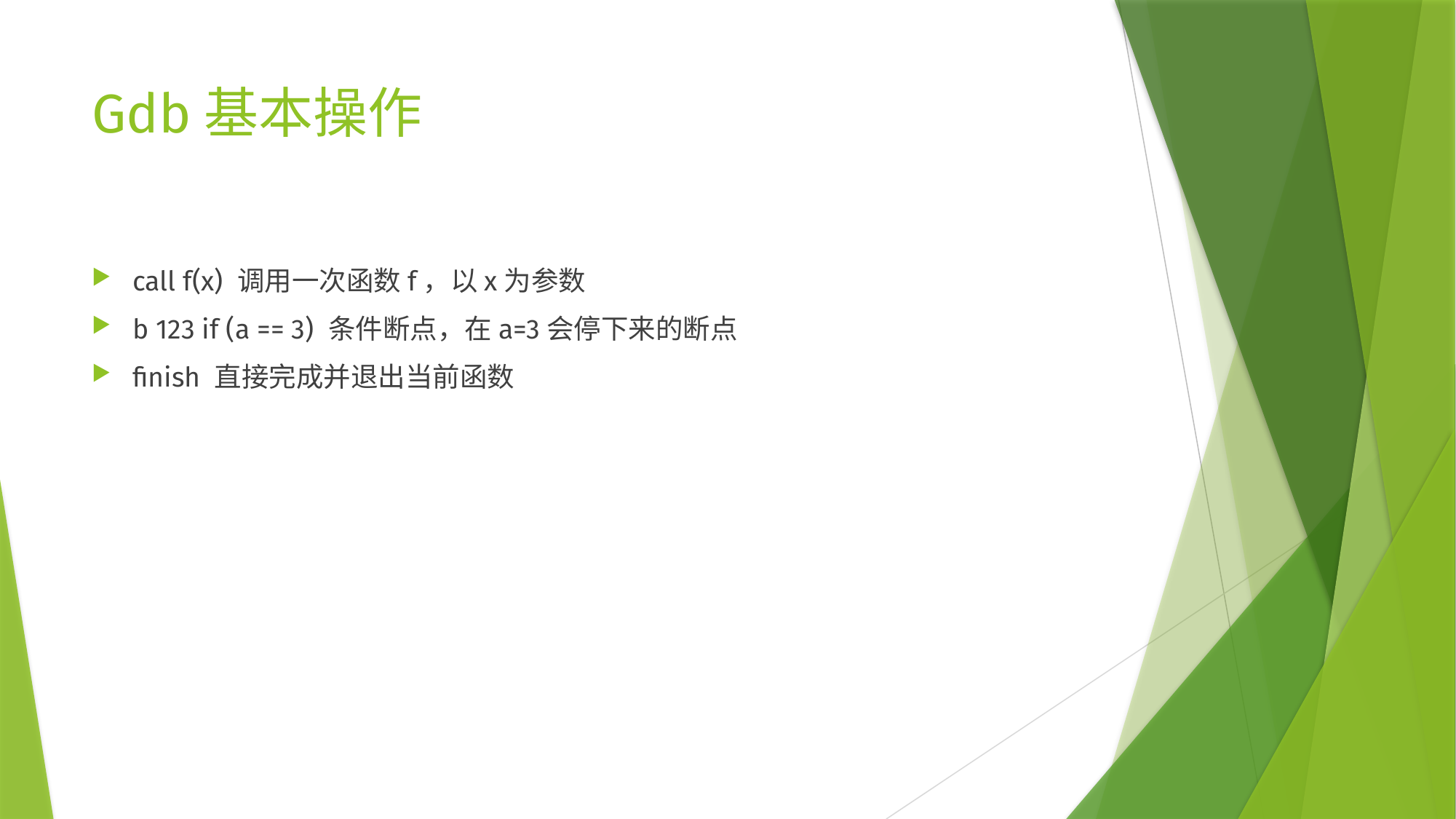

# Gdb基本操作
call f(x) 调用一次函数f，以x为参数
b 123 if (a == 3) 条件断点，在a=3会停下来的断点
finish 直接完成并退出当前函数